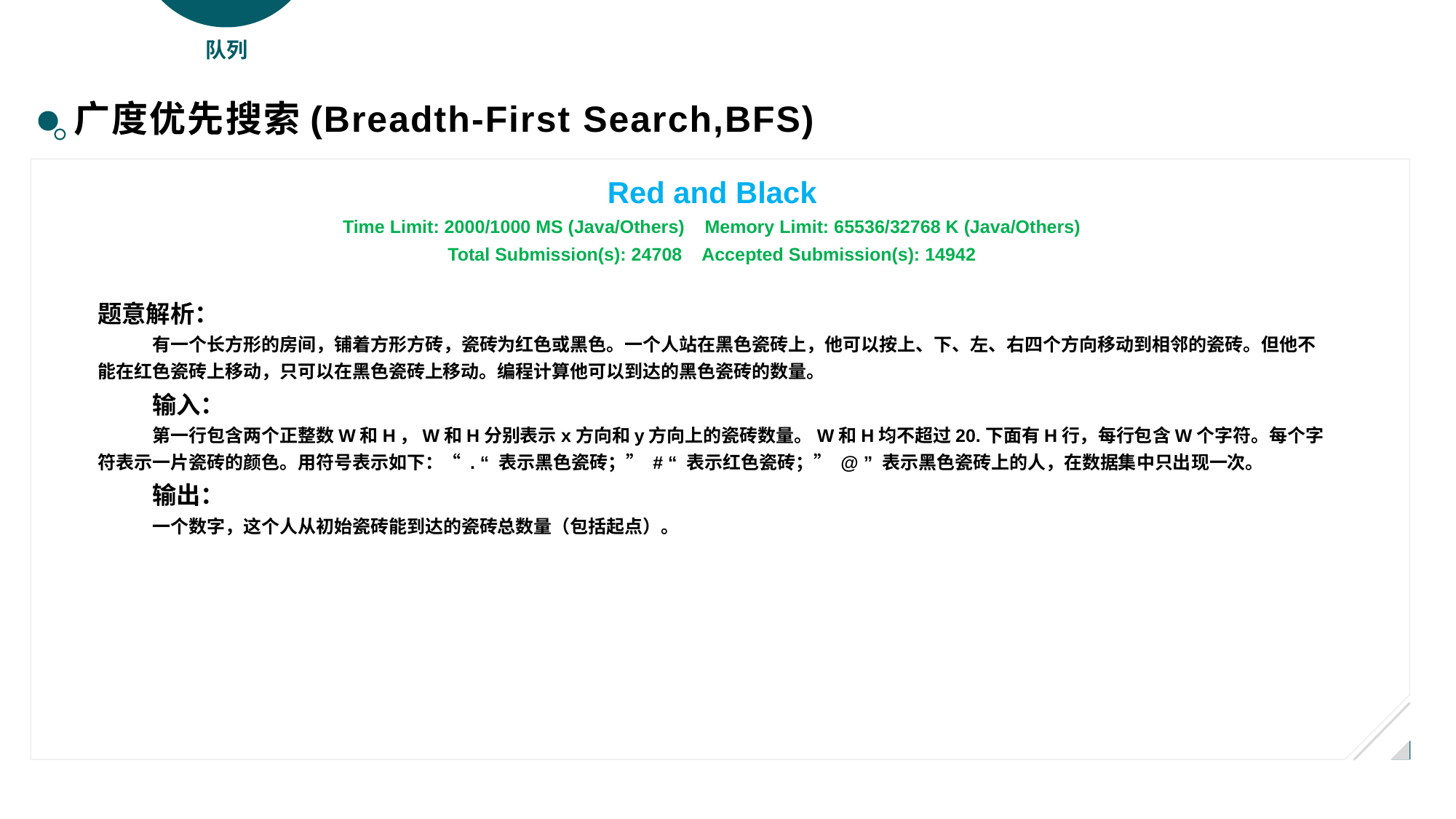

队列
广度优先搜索(Breadth-First Search,BFS)

Red and Black
Time Limit: 2000/1000 MS (Java/Others)    Memory Limit: 65536/32768 K (Java/Others)
Total Submission(s): 24708    Accepted Submission(s): 14942

题意解析：
有一个长方形的房间，铺着方形方砖，瓷砖为红色或黑色。一个人站在黑色瓷砖上，他可以按上、下、左、右四个方向移动到相邻的瓷砖。但他不能在红色瓷砖上移动，只可以在黑色瓷砖上移动。编程计算他可以到达的黑色瓷砖的数量。
输入：
第一行包含两个正整数W和H，W和H分别表示x方向和y方向上的瓷砖数量。W和H均不超过20.下面有H行，每行包含W个字符。每个字符表示一片瓷砖的颜色。用符号表示如下：“ . “ 表示黑色瓷砖；” # “ 表示红色瓷砖；” @ ” 表示黑色瓷砖上的人，在数据集中只出现一次。
输出：
一个数字，这个人从初始瓷砖能到达的瓷砖总数量（包括起点）。